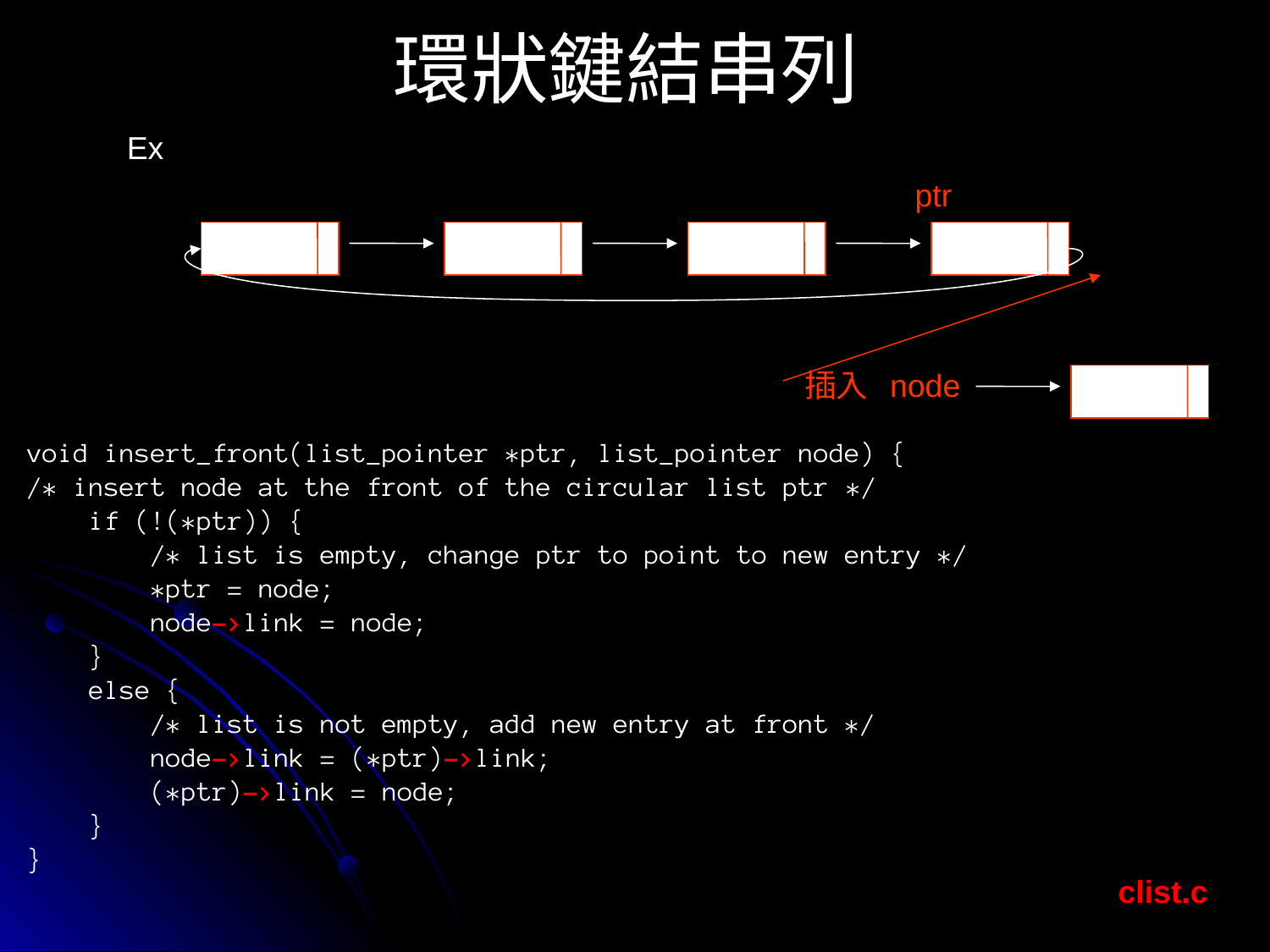

# 環狀鍵結串列
Ex
ptr

插入  node

void insert_front(list_pointer *ptr, list_pointer node) {
/* insert node at the front of the circular list ptr */
    if (!(*ptr)) {
        /* list is empty, change ptr to point to new entry */
        *ptr = node;
        node->link = node;
    }
    else {
        /* list is not empty, add new entry at front */
        node->link = (*ptr)->link;
        (*ptr)->link = node;
    }
}
clist.c